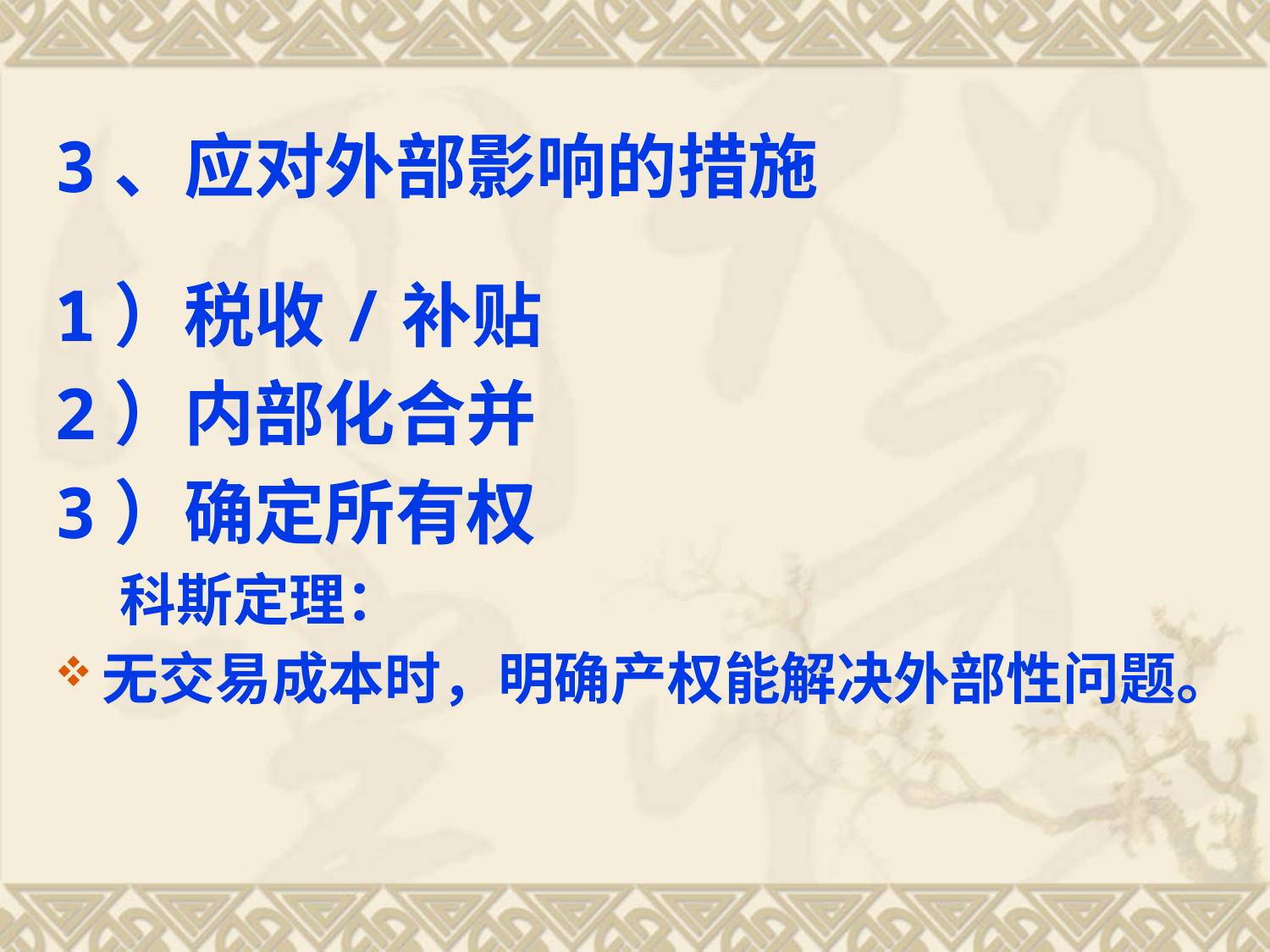

# 3、应对外部影响的措施
1）税收/补贴
2）内部化合并
3）确定所有权
    科斯定理：
无交易成本时，明确产权能解决外部性问题。